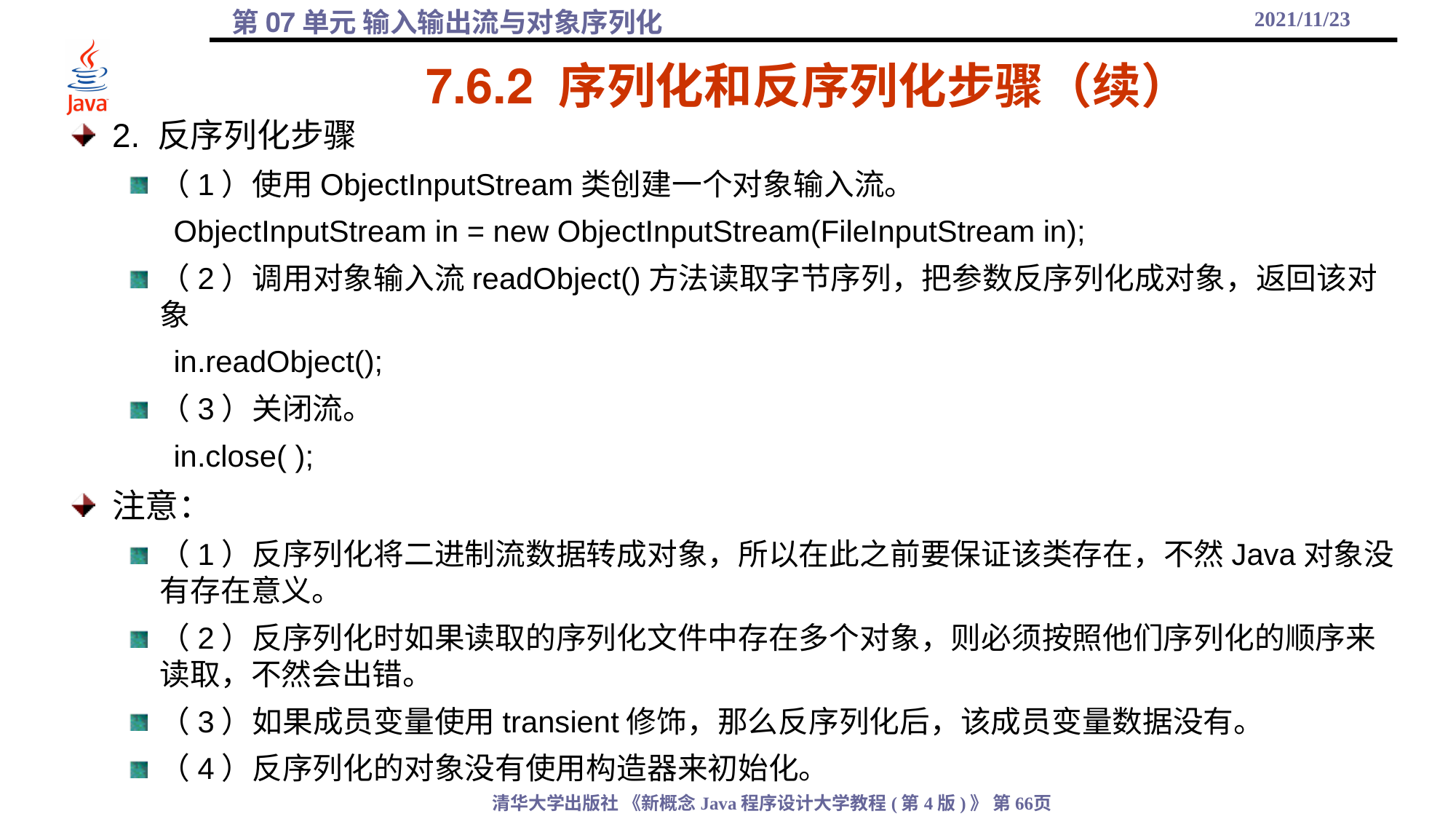

2021/11/23
# 7.6.2 序列化和反序列化步骤（续）
2. 反序列化步骤
（1）使用ObjectInputStream类创建一个对象输入流。
ObjectInputStream in = new ObjectInputStream(FileInputStream in);
（2）调用对象输入流readObject()方法读取字节序列，把参数反序列化成对象，返回该对象
in.readObject();
（3）关闭流。
in.close( );
注意：
（1）反序列化将二进制流数据转成对象，所以在此之前要保证该类存在，不然Java对象没有存在意义。
（2）反序列化时如果读取的序列化文件中存在多个对象，则必须按照他们序列化的顺序来读取，不然会出错。
（3）如果成员变量使用transient修饰，那么反序列化后，该成员变量数据没有。
（4）反序列化的对象没有使用构造器来初始化。